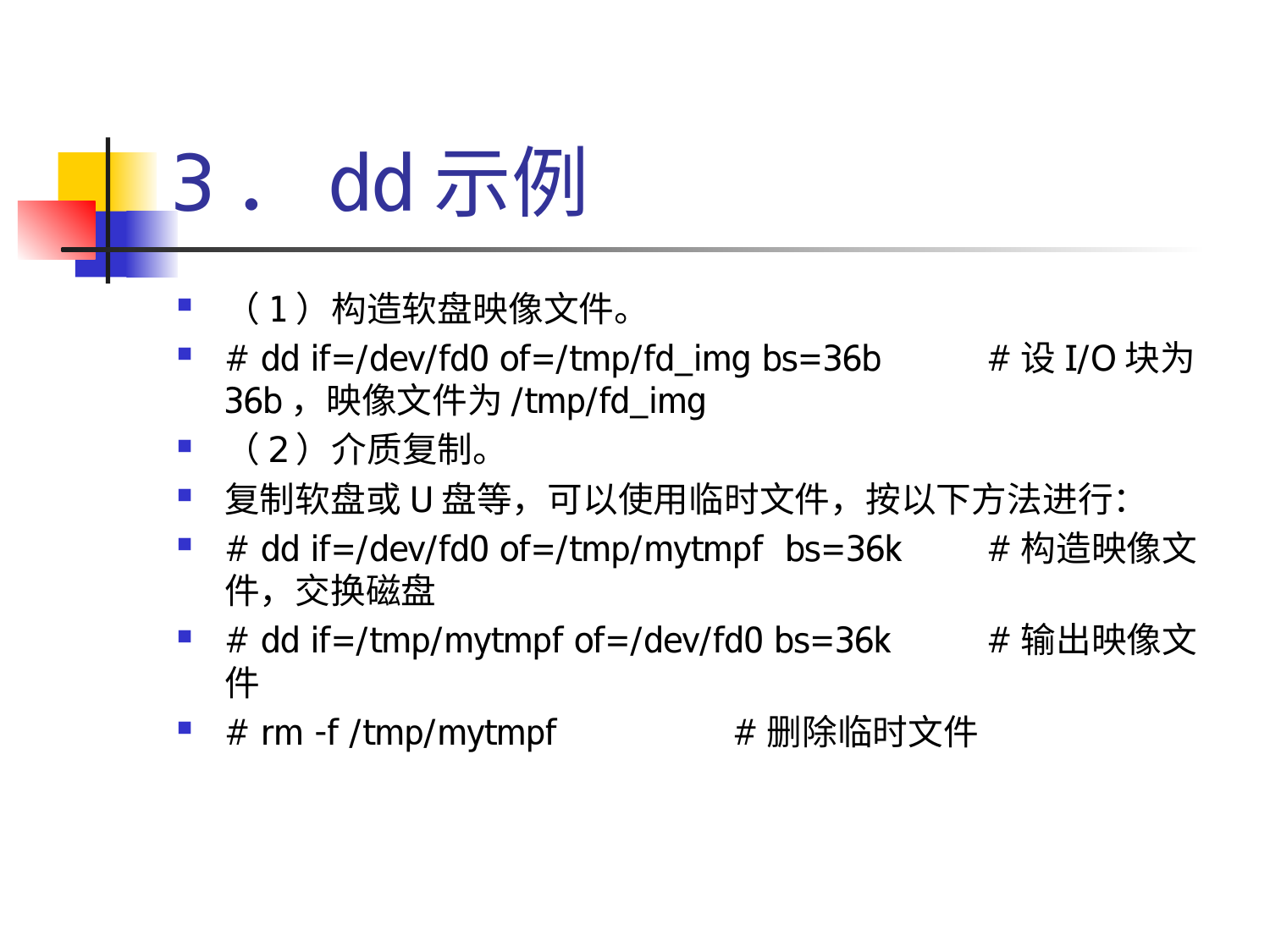

# 3．dd示例
（1）构造软盘映像文件。
# dd if=/dev/fd0 of=/tmp/fd_img bs=36b	#设I/O块为36b，映像文件为/tmp/fd_img
（2）介质复制。
复制软盘或U盘等，可以使用临时文件，按以下方法进行：
# dd if=/dev/fd0 of=/tmp/mytmpf  bs=36k	#构造映像文件，交换磁盘
# dd if=/tmp/mytmpf of=/dev/fd0 bs=36k	#输出映像文件
# rm -f /tmp/mytmpf		#删除临时文件